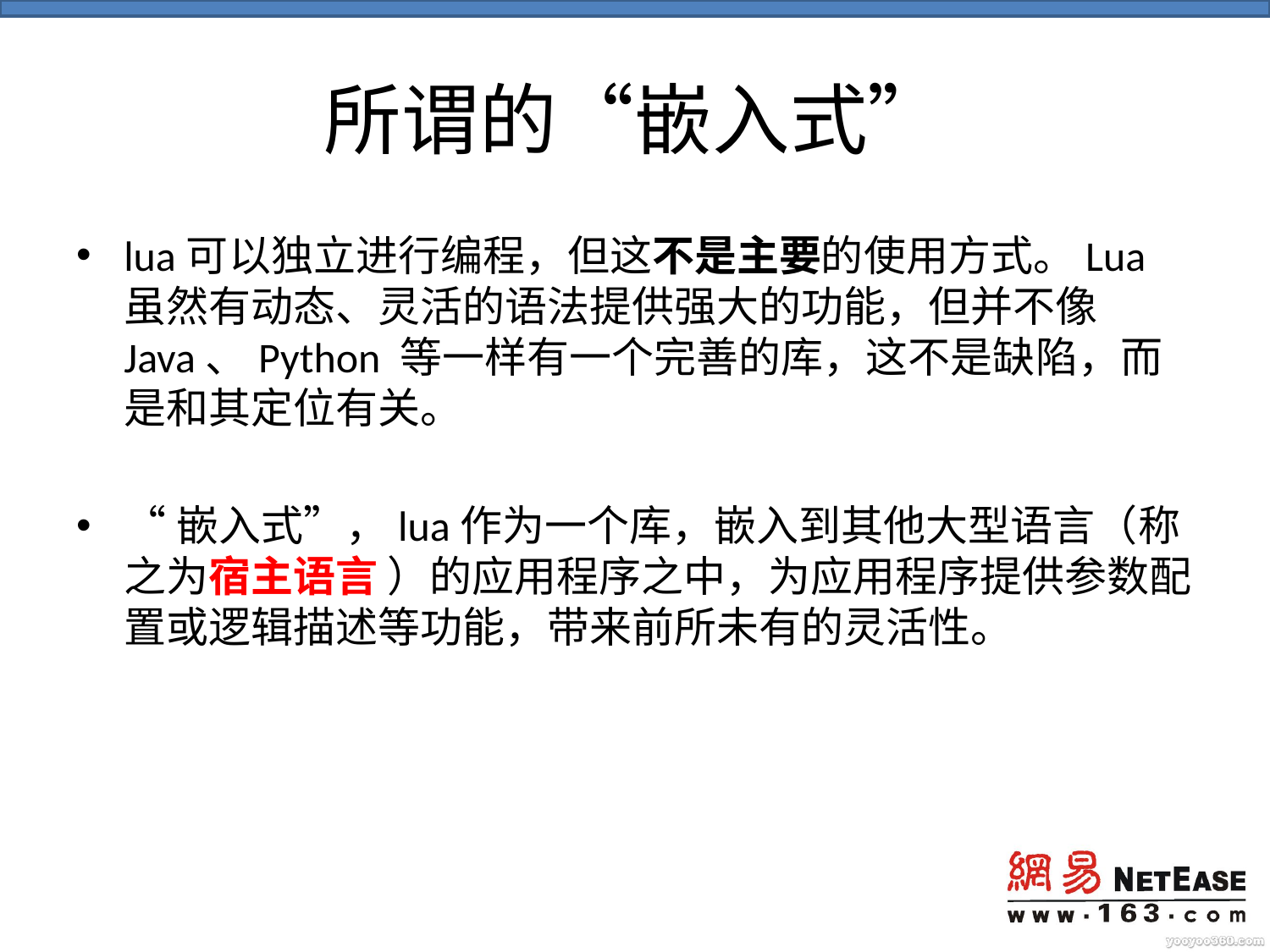

# 所谓的“嵌入式”
lua可以独立进行编程，但这不是主要的使用方式。Lua虽然有动态、灵活的语法提供强大的功能，但并不像 Java、Python 等一样有一个完善的库，这不是缺陷，而是和其定位有关。

“嵌入式”，lua作为一个库，嵌入到其他大型语言（称之为宿主语言 ）的应用程序之中，为应用程序提供参数配置或逻辑描述等功能，带来前所未有的灵活性。